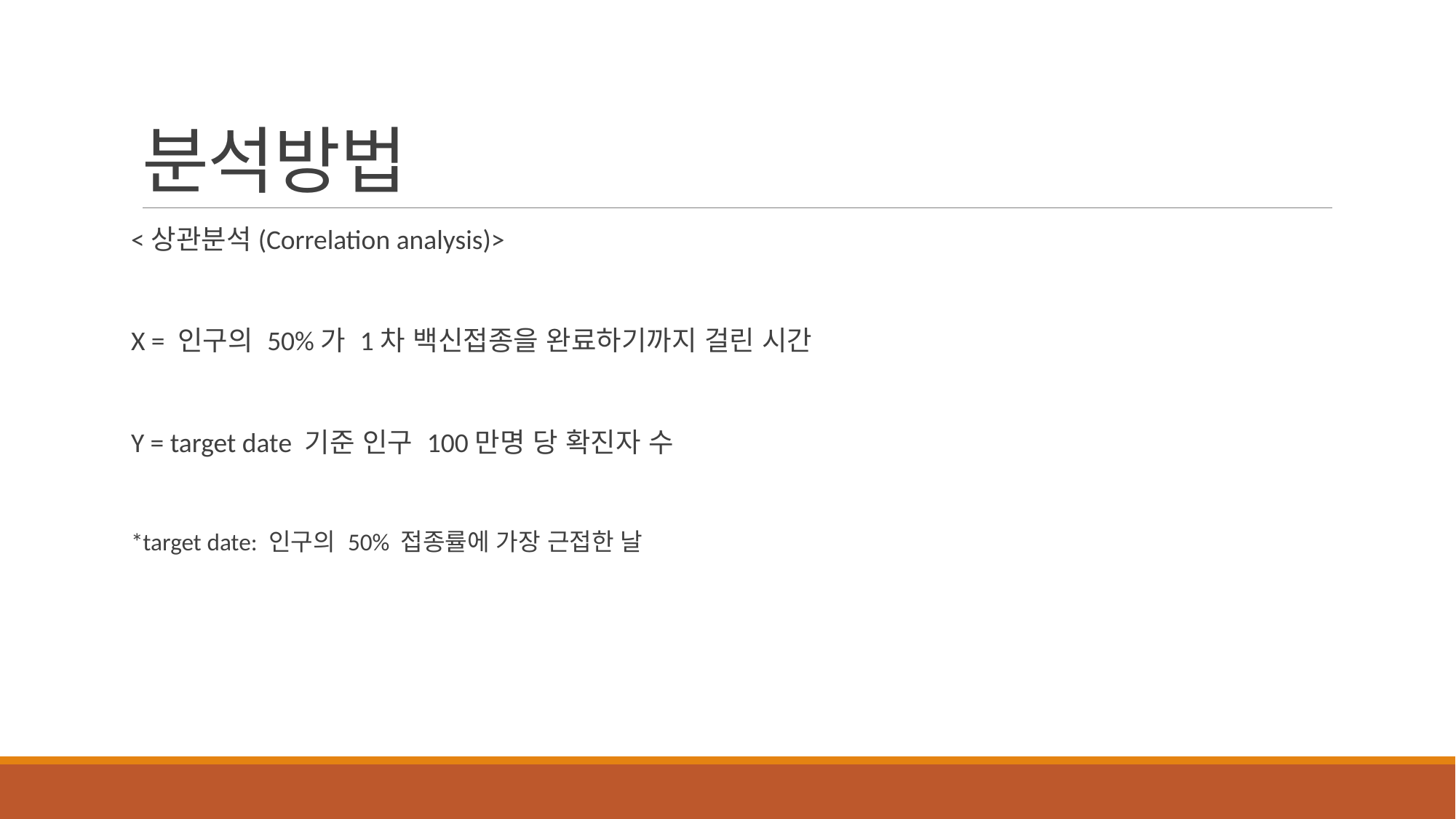

# 분석방법
<상관분석(Correlation analysis)>

X = 인구의 50%가 1차 백신접종을 완료하기까지 걸린 시간

Y = target date 기준 인구 100만명 당 확진자 수

*target date: 인구의 50% 접종률에 가장 근접한 날